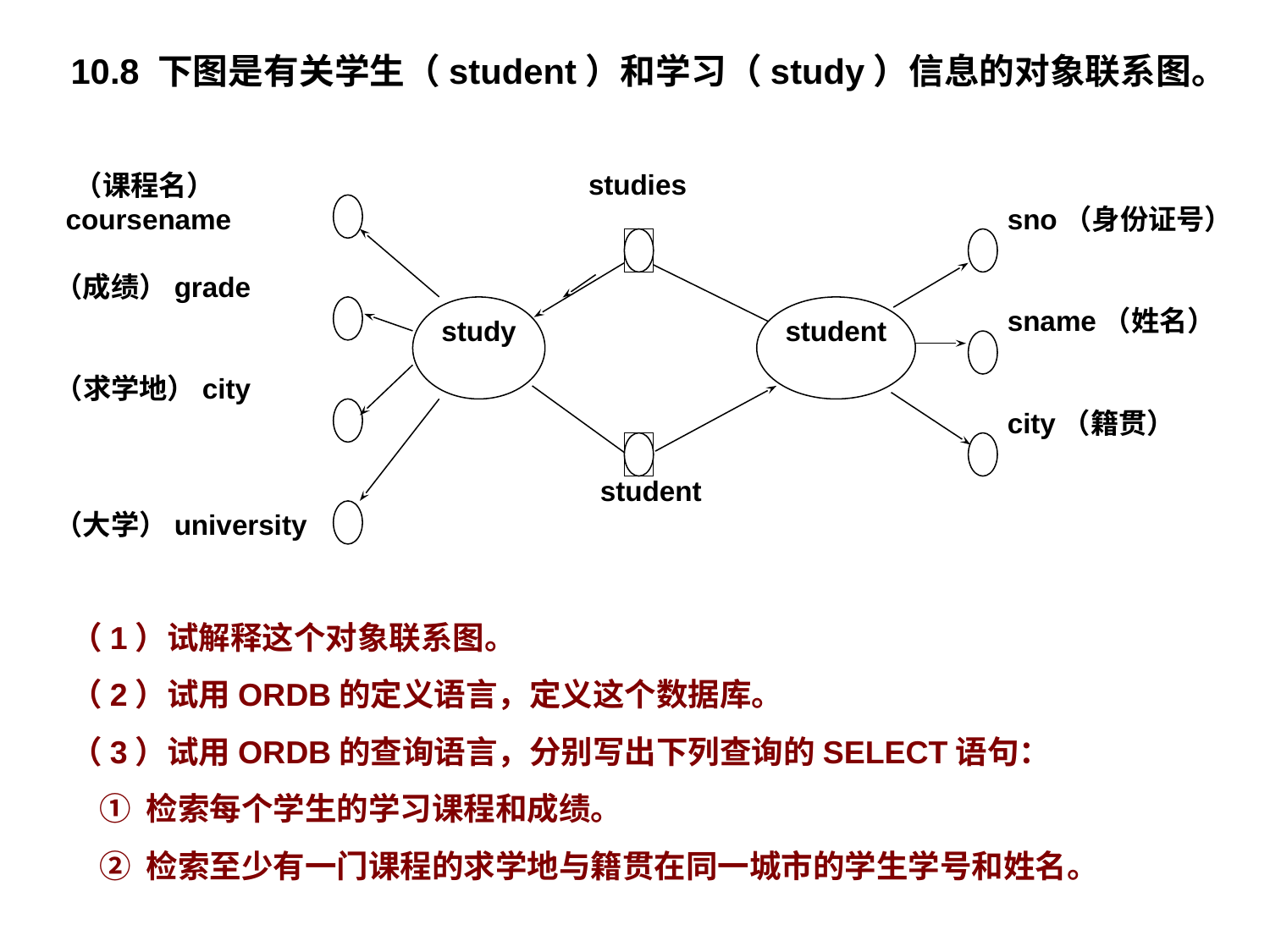

10.8 下图是有关学生（student）和学习（study）信息的对象联系图。

（1）试解释这个对象联系图。
（2）试用ORDB的定义语言，定义这个数据库。
（3）试用ORDB的查询语言，分别写出下列查询的SELECT语句：
    ① 检索每个学生的学习课程和成绩。
    ② 检索至少有一门课程的求学地与籍贯在同一城市的学生学号和姓名。

studies

    （课程名）
   coursename

sno（身份证号）

（成绩）grade

study

student

sname（姓名）

（求学地）city

city（籍贯）

student

（大学）university